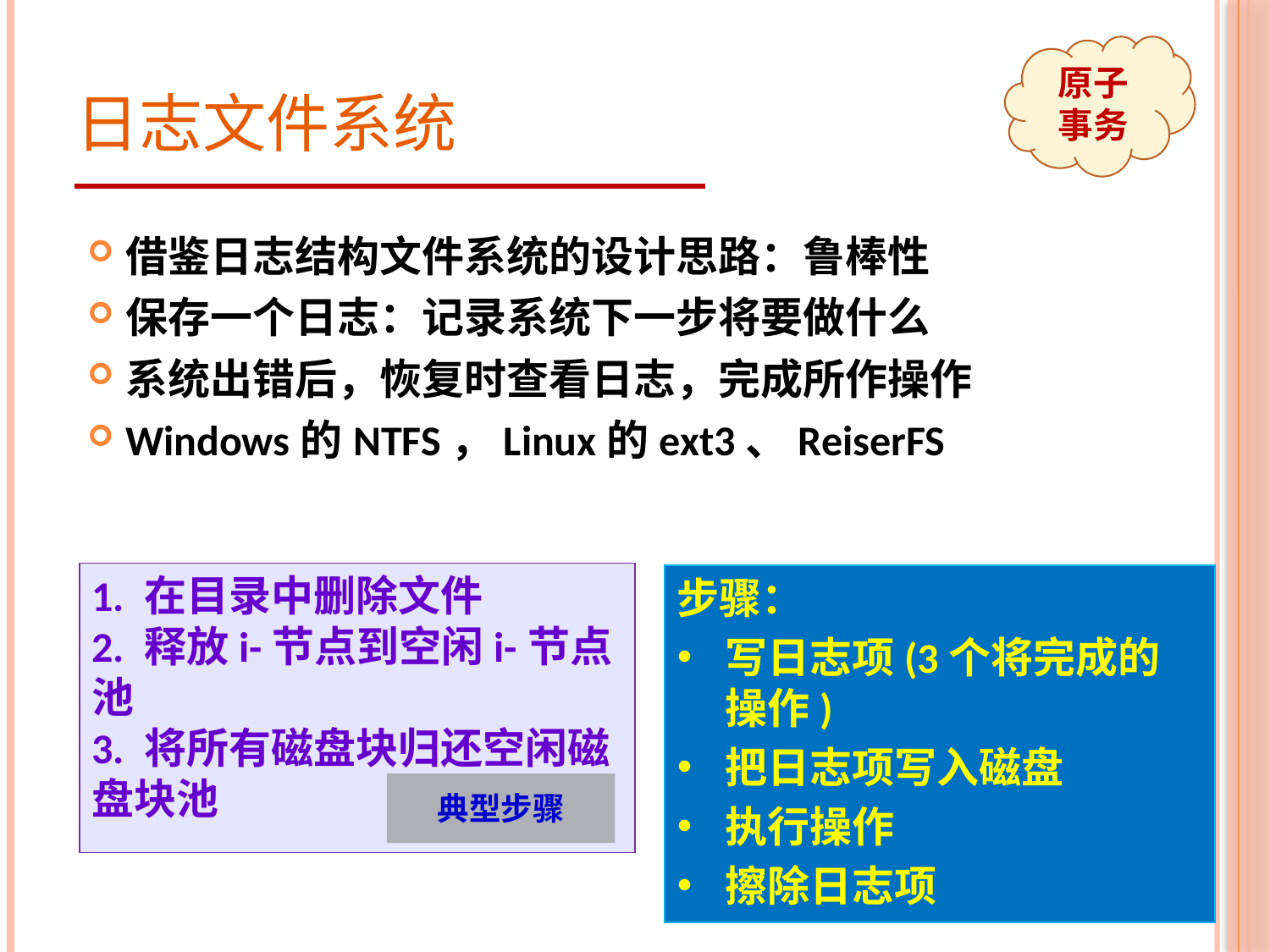

原子事务
# 日志文件系统
借鉴日志结构文件系统的设计思路：鲁棒性
保存一个日志：记录系统下一步将要做什么
系统出错后，恢复时查看日志，完成所作操作
Windows的NTFS，Linux的ext3、ReiserFS
1. 在目录中删除文件
2. 释放i-节点到空闲i-节点池
3. 将所有磁盘块归还空闲磁盘块池

步骤：
写日志项(3个将完成的操作)
把日志项写入磁盘
执行操作
擦除日志项

典型步骤